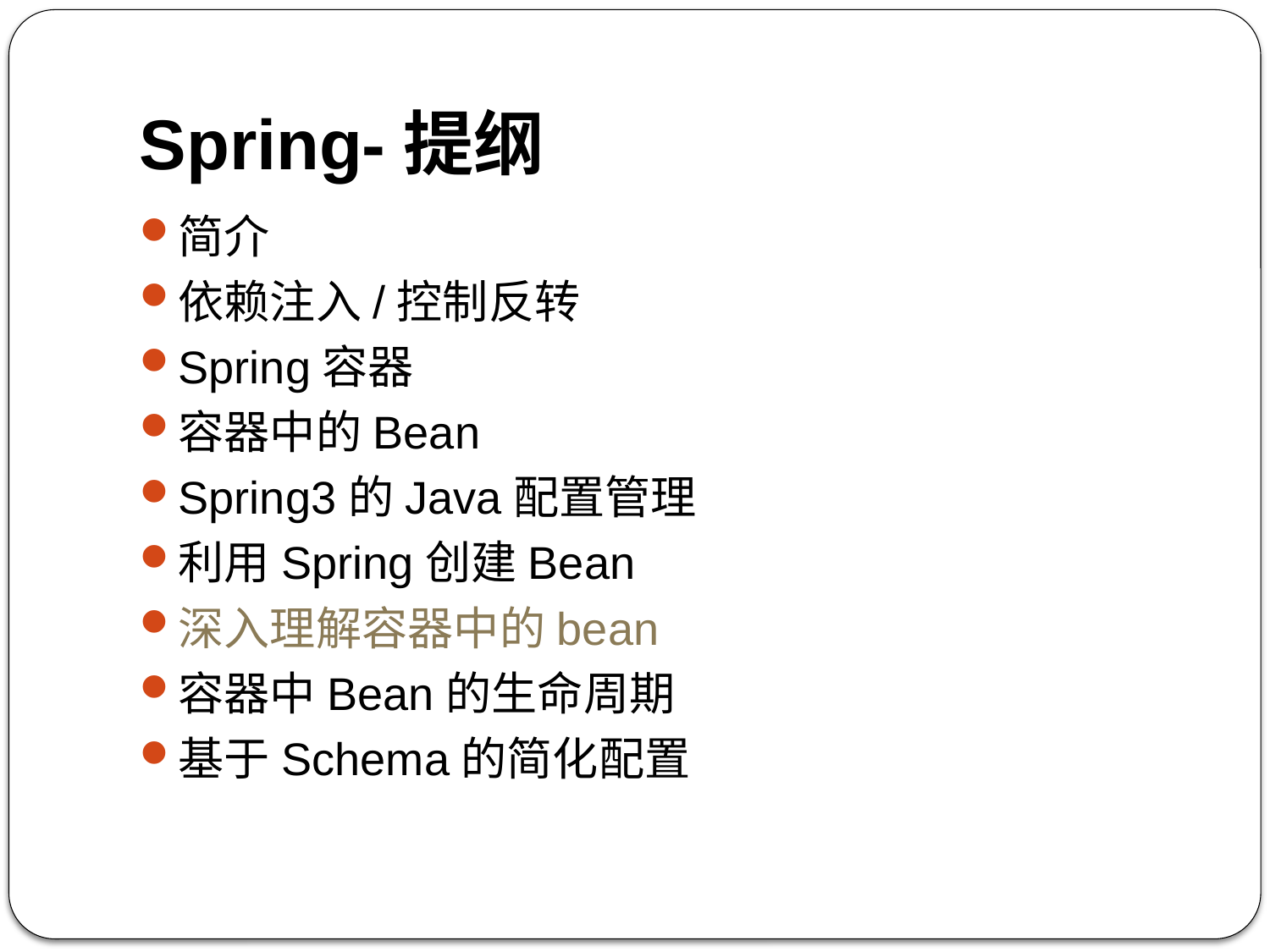

# Spring-提纲
简介
依赖注入/控制反转
Spring容器
容器中的Bean
Spring3的Java配置管理
利用Spring创建Bean
深入理解容器中的bean
容器中Bean的生命周期
基于Schema的简化配置